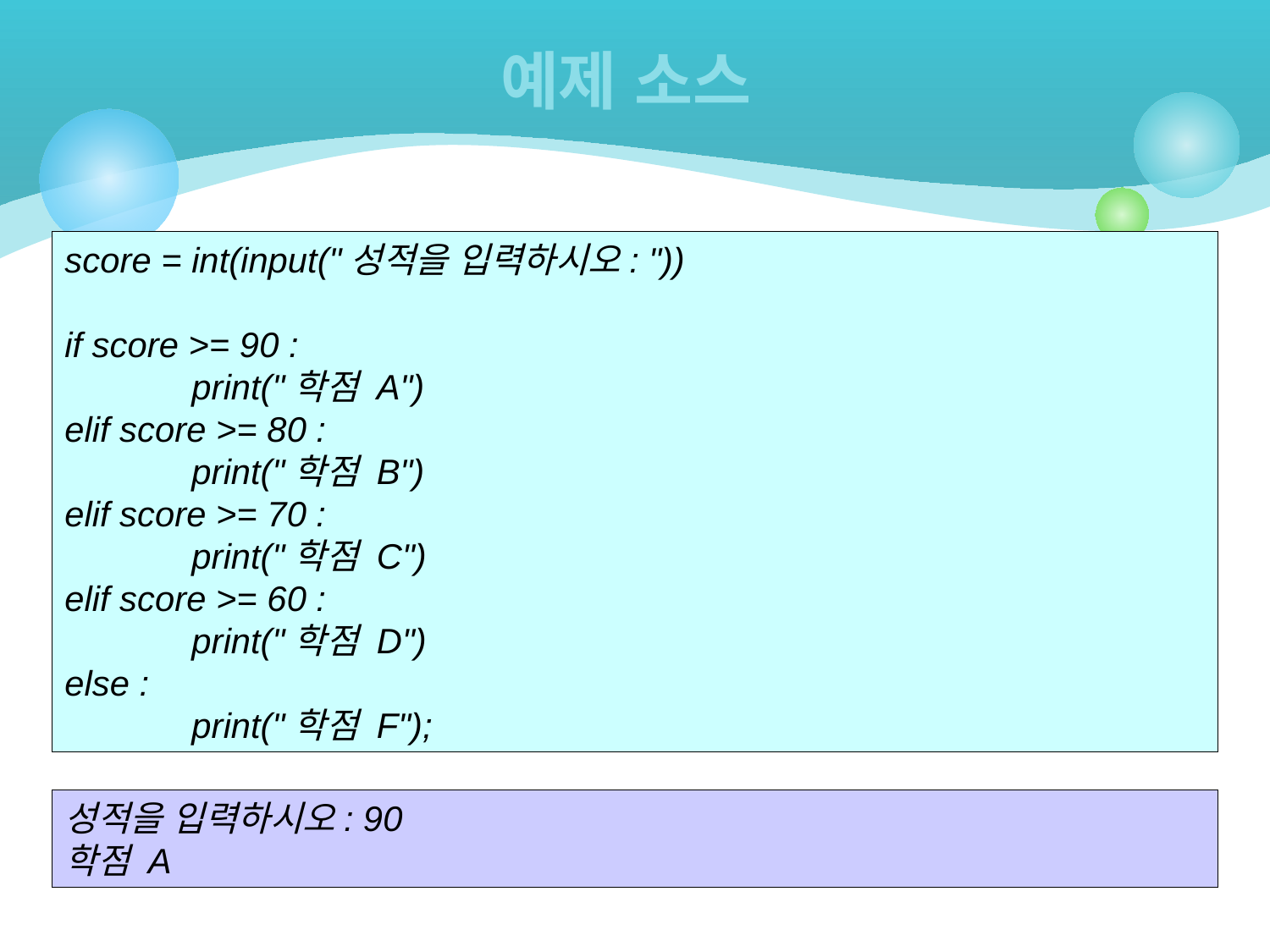

# 예제 소스
score = int(input("성적을 입력하시오: "))

if score >= 90 :
	print("학점 A")
elif score >= 80 :
	print("학점 B")
elif score >= 70 :
	print("학점 C")
elif score >= 60 :
	print("학점 D")
else :
	print("학점 F");
성적을 입력하시오: 90
학점 A